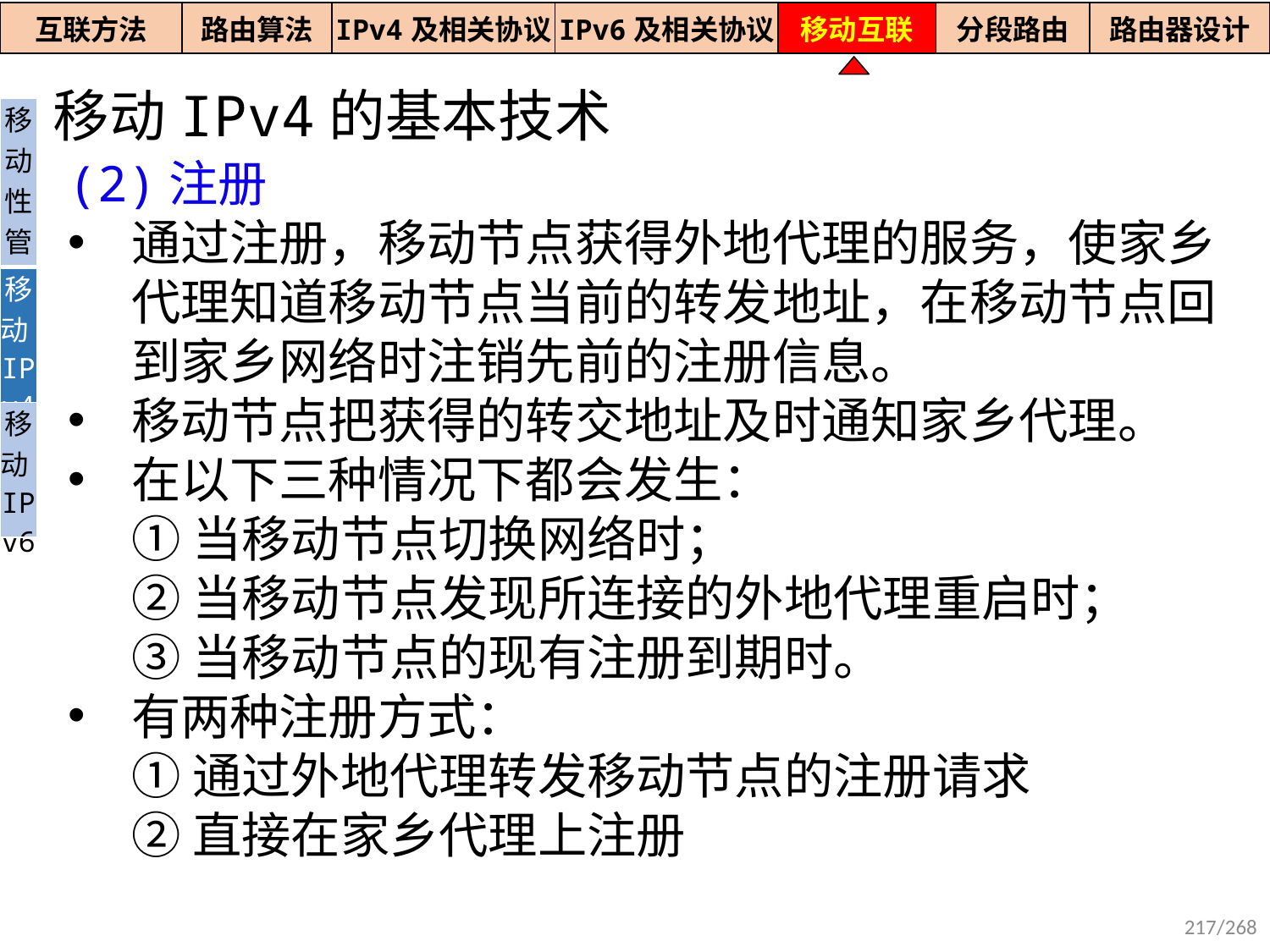

| 互联方法 | 路由算法 | IPv4及相关协议 | IPv6及相关协议 | 移动互联 | 分段路由 | 路由器设计 |
| --- | --- | --- | --- | --- | --- | --- |

移动IPv4的基本技术
| 移动性管理 |
| --- |
| 移动IPv4 |
| 移动IPv6 |
(2)注册
通过注册，移动节点获得外地代理的服务，使家乡代理知道移动节点当前的转发地址，在移动节点回到家乡网络时注销先前的注册信息。
移动节点把获得的转交地址及时通知家乡代理。
在以下三种情况下都会发生：
①当移动节点切换网络时；
②当移动节点发现所连接的外地代理重启时；
③当移动节点的现有注册到期时。
有两种注册方式：
①通过外地代理转发移动节点的注册请求
②直接在家乡代理上注册
217/268